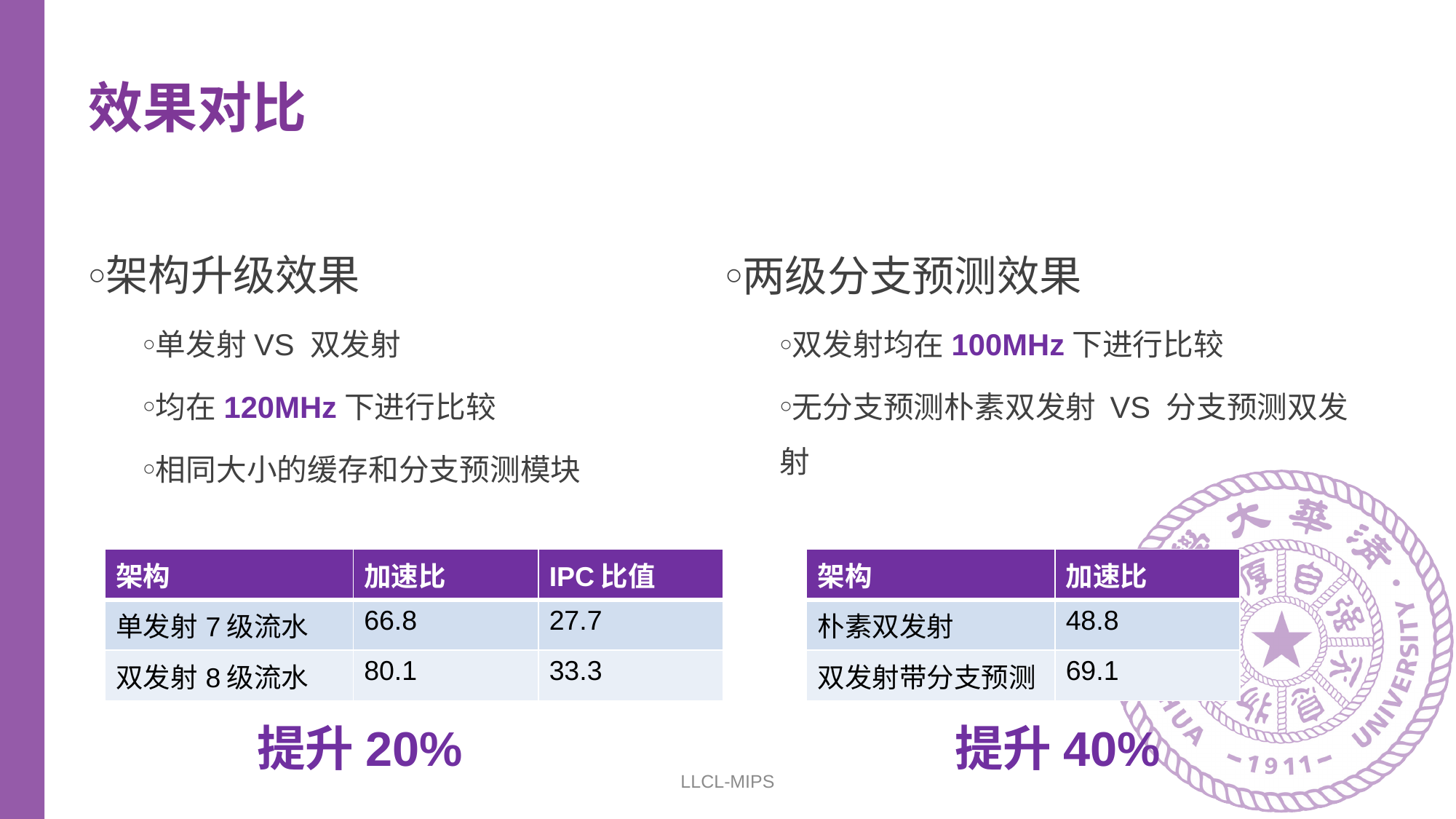

# 效果对比
架构升级效果
单发射VS 双发射
均在120MHz下进行比较
相同大小的缓存和分支预测模块
两级分支预测效果
双发射均在100MHz下进行比较
无分支预测朴素双发射 VS 分支预测双发射
| 架构 | 加速比 | IPC比值 |
| --- | --- | --- |
| 单发射7级流水 | 66.8 | 27.7 |
| 双发射8级流水 | 80.1 | 33.3 |
| 架构 | 加速比 |
| --- | --- |
| 朴素双发射 | 48.8 |
| 双发射带分支预测 | 69.1 |
提升20%
提升40%
LLCL-MIPS
7